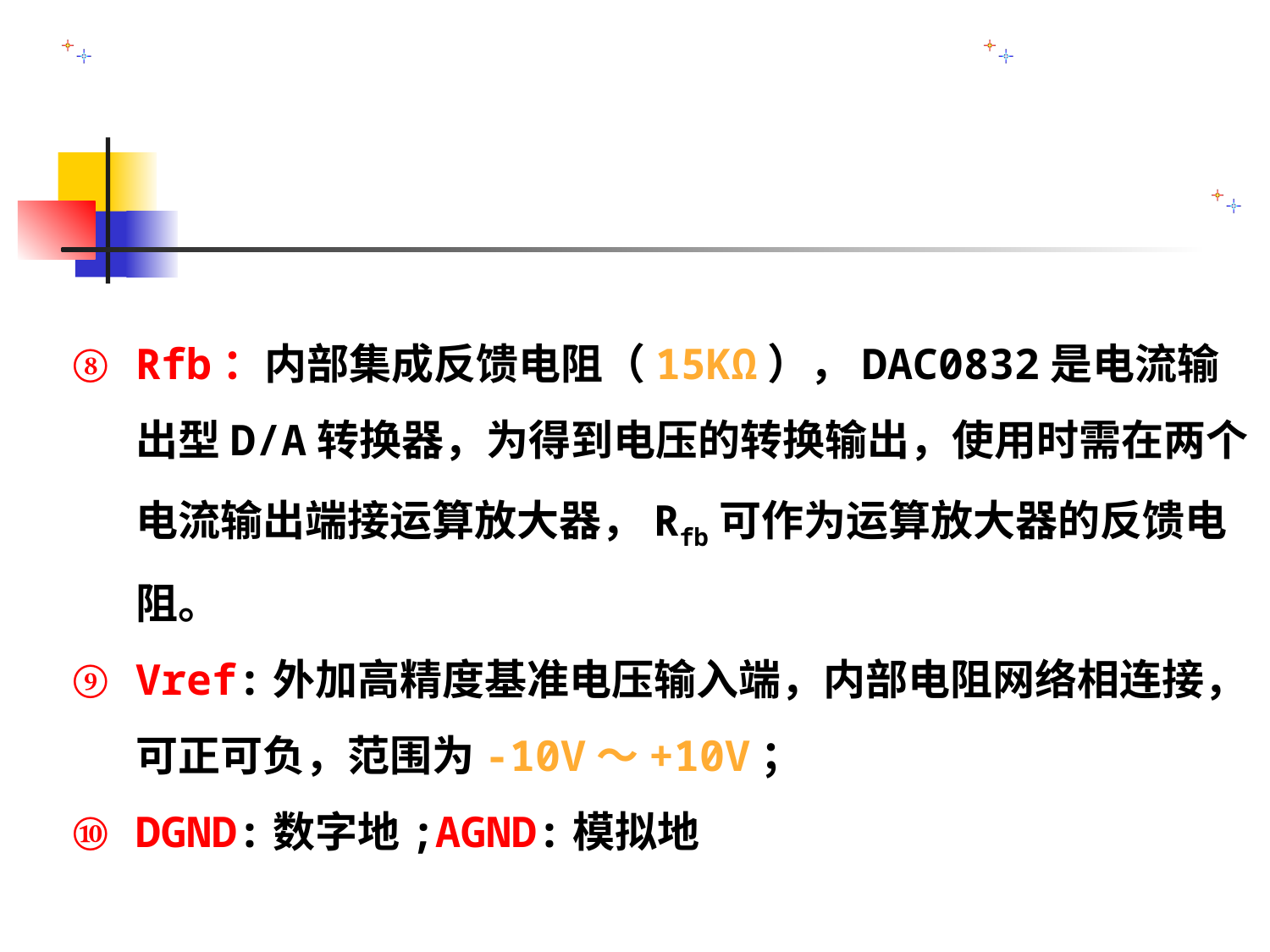

Rfb：内部集成反馈电阻（15KΩ），DAC0832是电流输出型D/A转换器，为得到电压的转换输出，使用时需在两个电流输出端接运算放大器，Rfb可作为运算放大器的反馈电阻。
Vref:外加高精度基准电压输入端，内部电阻网络相连接，可正可负，范围为-10V～+10V；
DGND:数字地;AGND:模拟地